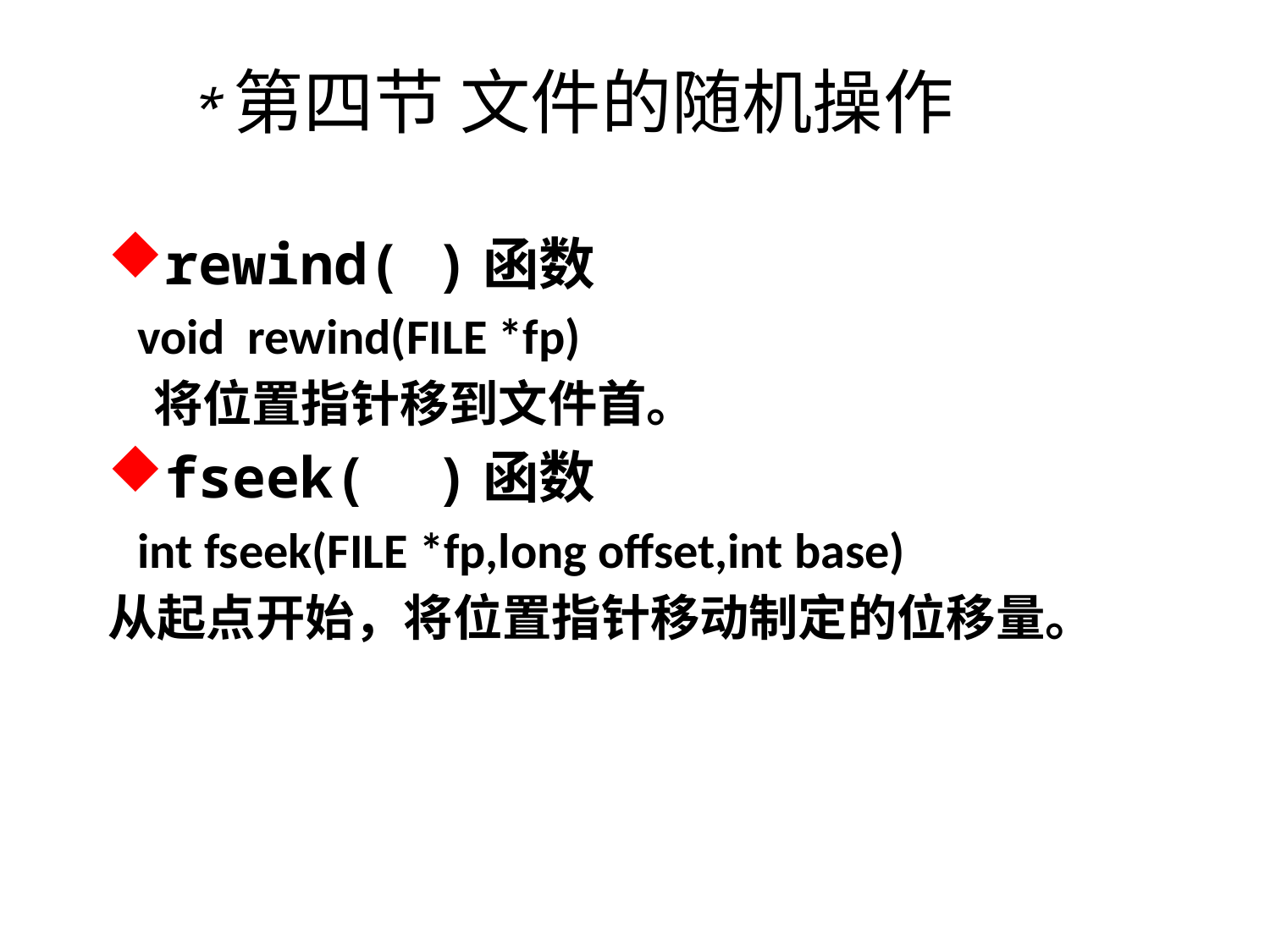

# *第四节 文件的随机操作
rewind( )函数
 void  rewind(FILE *fp)
   将位置指针移到文件首。
fseek(  )函数
 int fseek(FILE *fp,long offset,int base)
从起点开始，将位置指针移动制定的位移量。